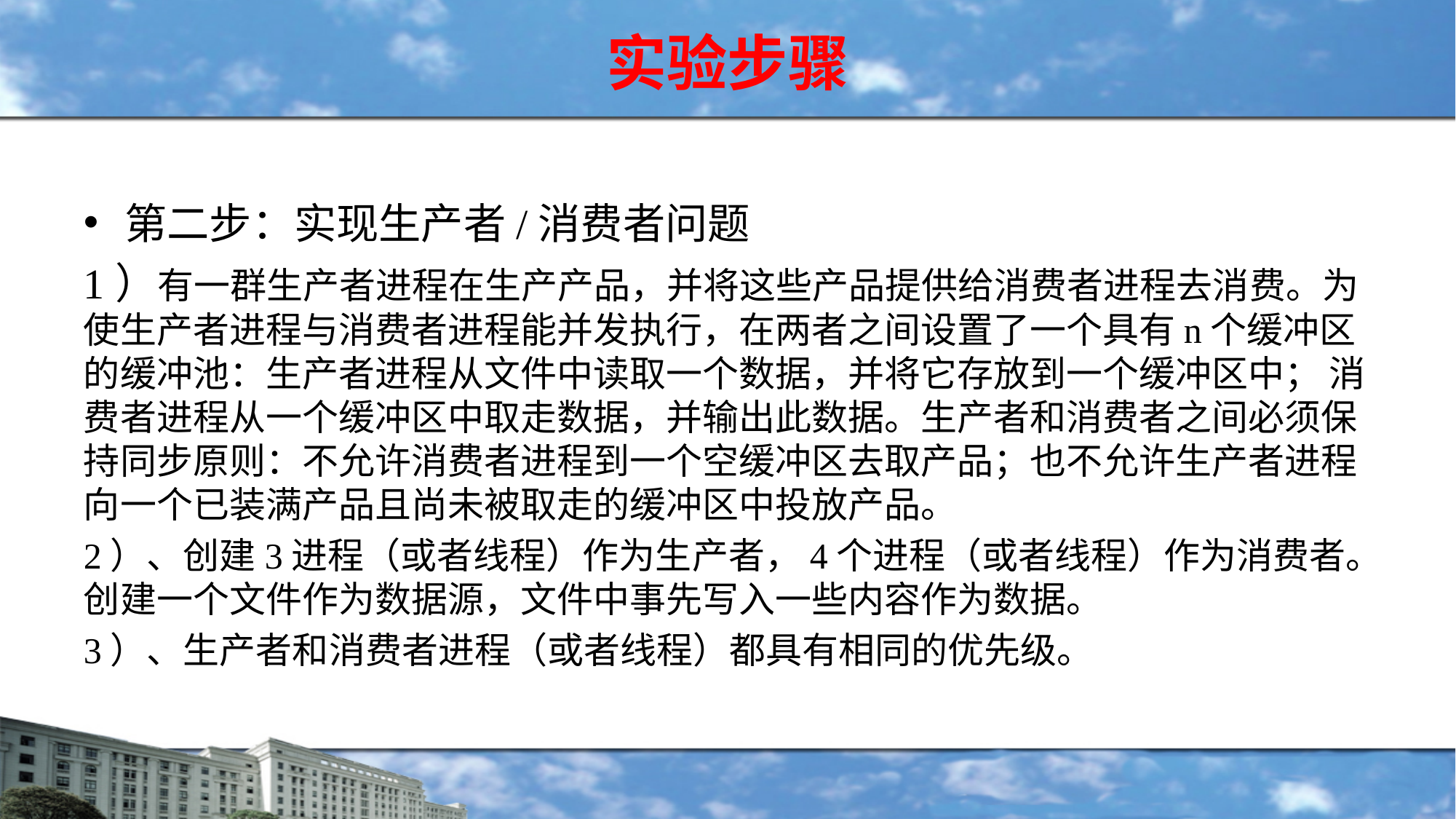

# 实验步骤
第二步：实现生产者/消费者问题
1）有一群生产者进程在生产产品，并将这些产品提供给消费者进程去消费。为使生产者进程与消费者进程能并发执行，在两者之间设置了一个具有n个缓冲区的缓冲池：生产者进程从文件中读取一个数据，并将它存放到一个缓冲区中； 消费者进程从一个缓冲区中取走数据，并输出此数据。生产者和消费者之间必须保持同步原则：不允许消费者进程到一个空缓冲区去取产品；也不允许生产者进程向一个已装满产品且尚未被取走的缓冲区中投放产品。
2）、创建3进程（或者线程）作为生产者，4个进程（或者线程）作为消费者。创建一个文件作为数据源，文件中事先写入一些内容作为数据。
3）、生产者和消费者进程（或者线程）都具有相同的优先级。